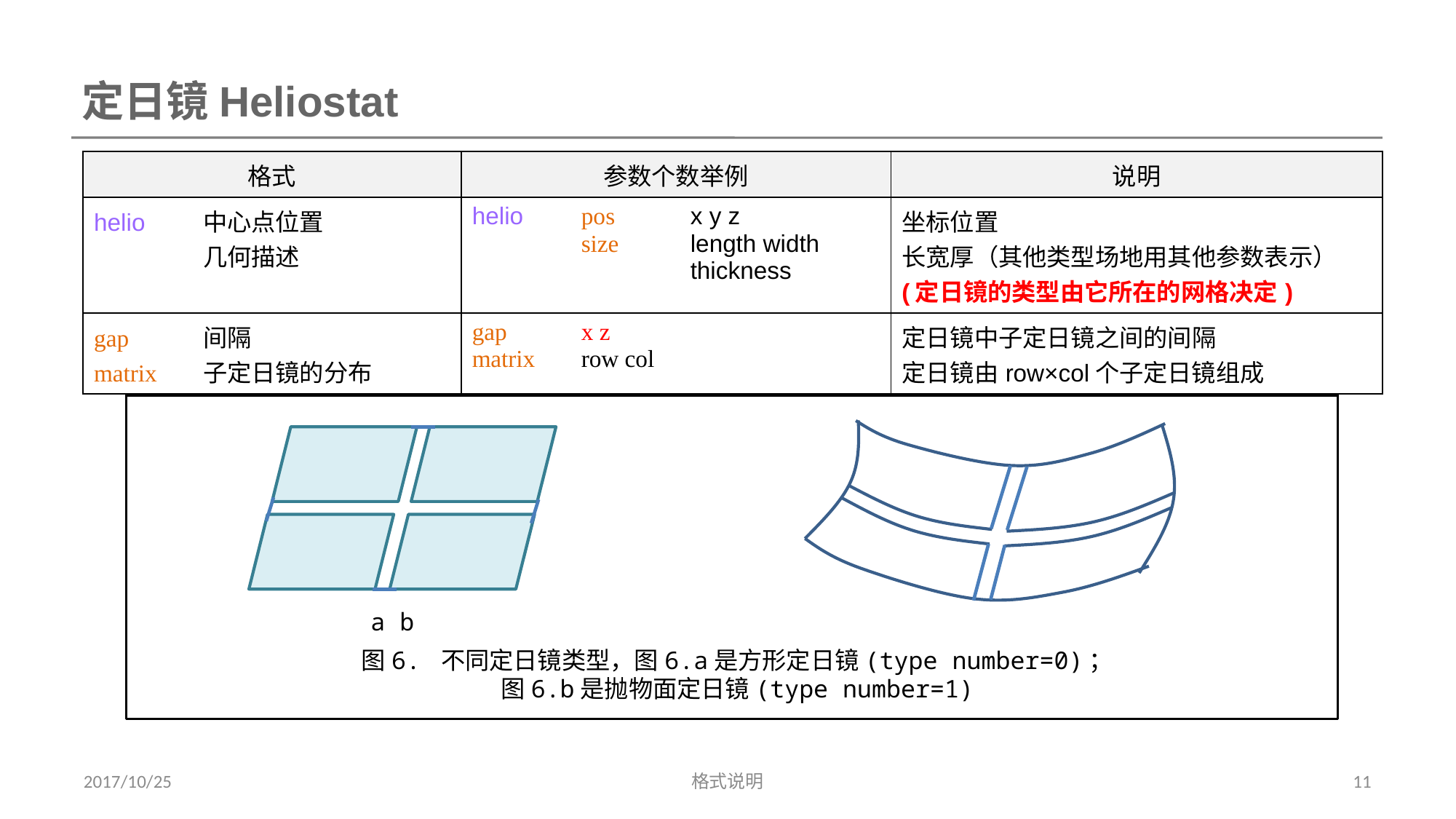

定日镜Heliostat
| 格式 | 参数个数举例 | 说明 |
| --- | --- | --- |
| helio 中心点位置 几何描述 | helio pos x y z size length width thickness | 坐标位置 长宽厚（其他类型场地用其他参数表示） (定日镜的类型由它所在的网格决定) |
| gap 间隔 matrix 子定日镜的分布 | gap x z matrix row col | 定日镜中子定日镜之间的间隔 定日镜由row×col个子定日镜组成 |

a b
图6. 不同定日镜类型，图6.a是方形定日镜(type number=0)；
图6.b是抛物面定日镜(type number=1)
2017/10/25
格式说明
11